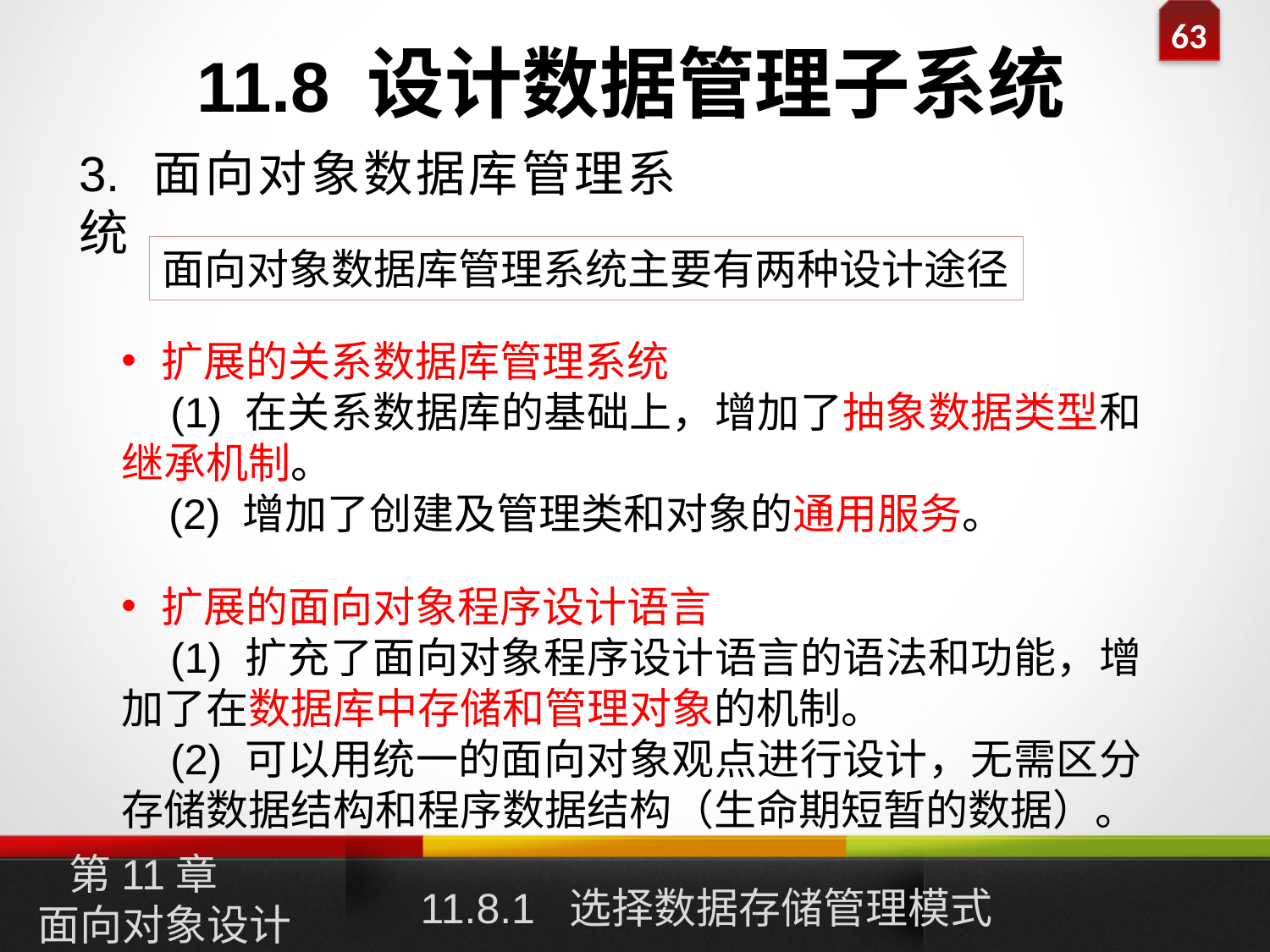

# 11.8 设计数据管理子系统
3. 面向对象数据库管理系统
面向对象数据库管理系统主要有两种设计途径
扩展的关系数据库管理系统
    (1) 在关系数据库的基础上，增加了抽象数据类型和继承机制。
    (2) 增加了创建及管理类和对象的通用服务。

扩展的面向对象程序设计语言
    (1) 扩充了面向对象程序设计语言的语法和功能，增加了在数据库中存储和管理对象的机制。
    (2) 可以用统一的面向对象观点进行设计，无需区分存储数据结构和程序数据结构（生命期短暂的数据）。
11.8.1  选择数据存储管理模式